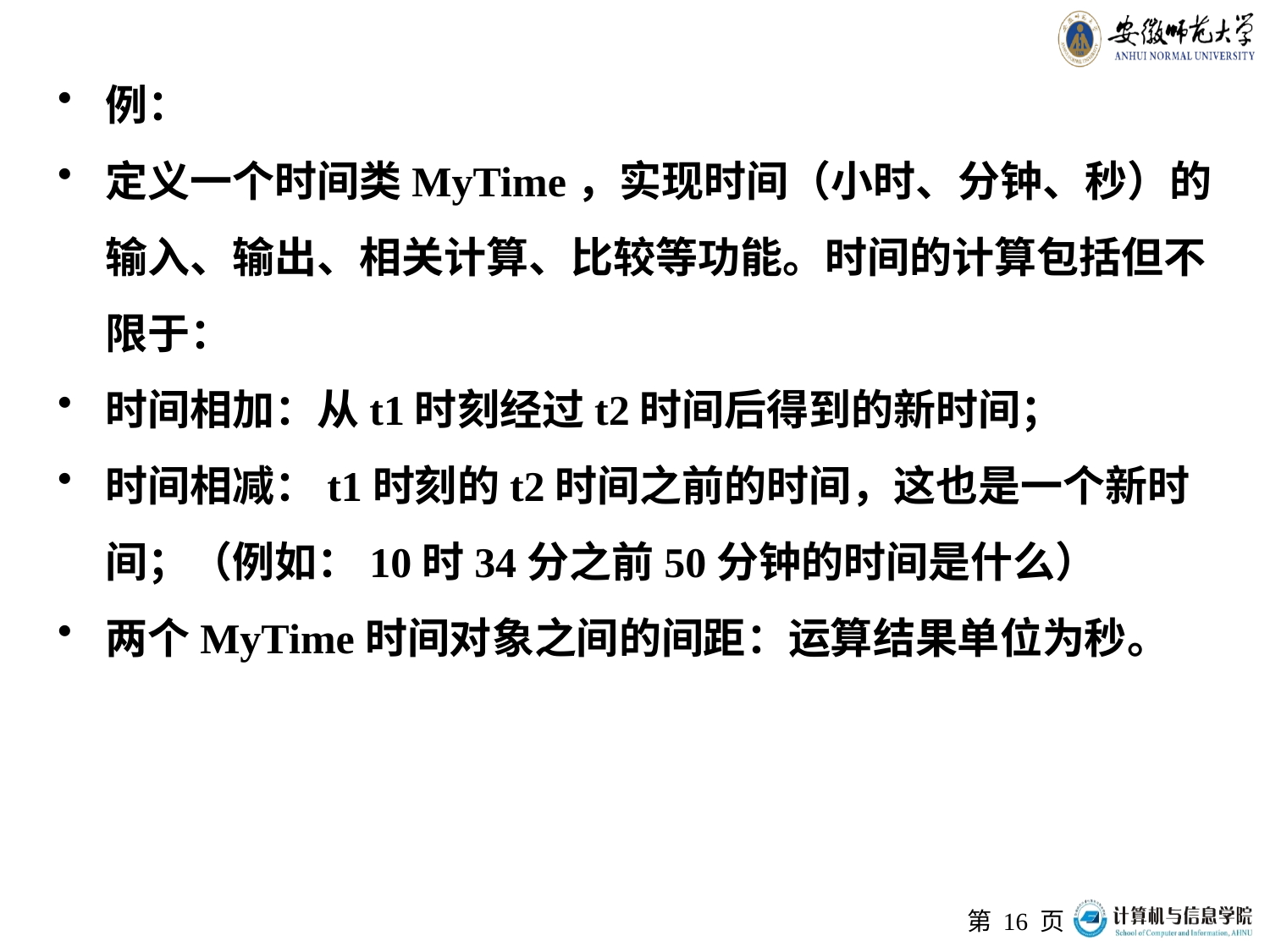

例：
定义一个时间类MyTime，实现时间（小时、分钟、秒）的输入、输出、相关计算、比较等功能。时间的计算包括但不限于：
时间相加：从t1时刻经过t2时间后得到的新时间；
时间相减：t1时刻的t2时间之前的时间，这也是一个新时间；（例如：10时34分之前50分钟的时间是什么）
两个MyTime时间对象之间的间距：运算结果单位为秒。

第 16 页